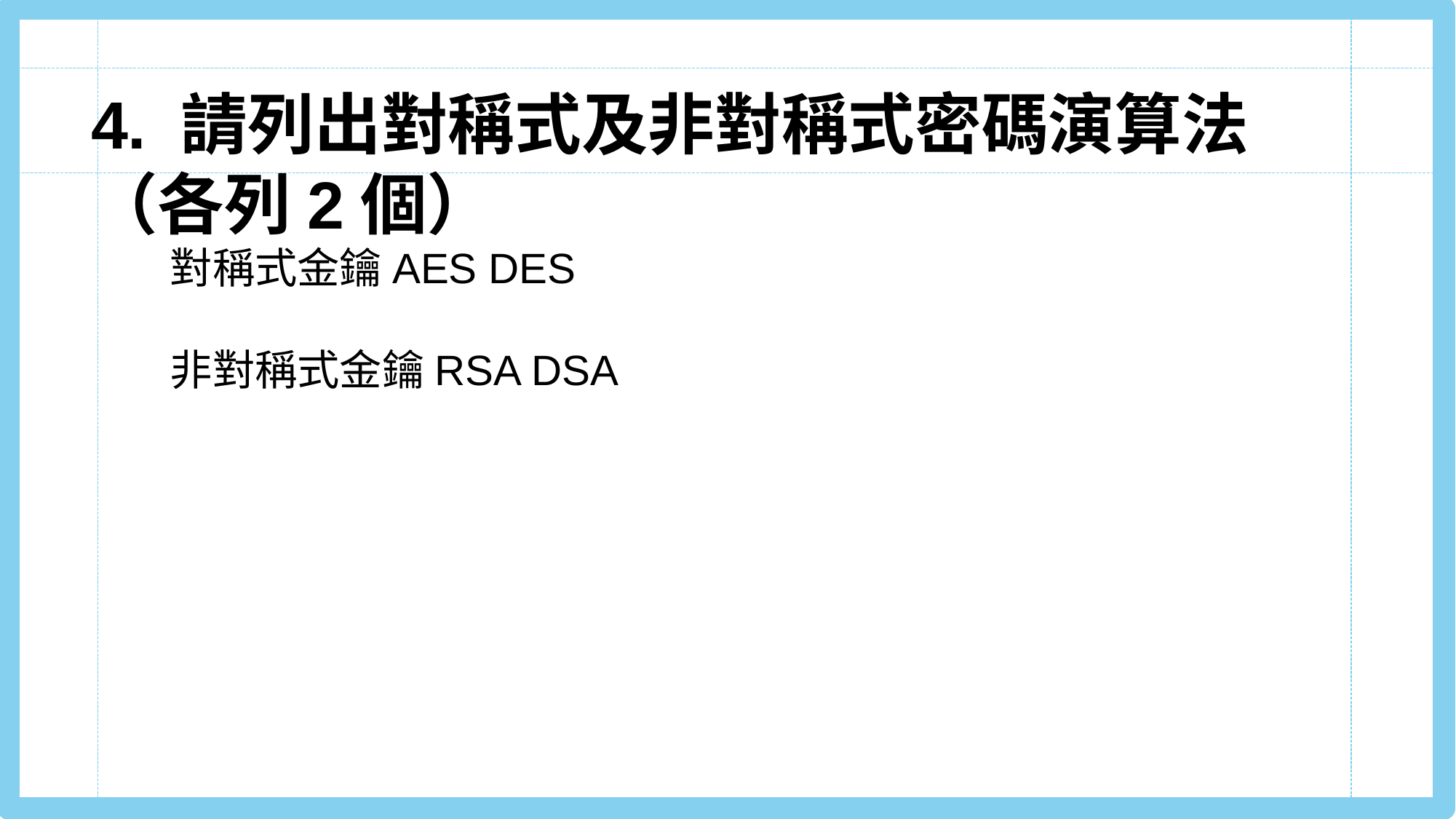

# 4. 請列出對稱式及非對稱式密碼演算法（各列2個）
對稱式金鑰AES DES

非對稱式金鑰RSA DSA